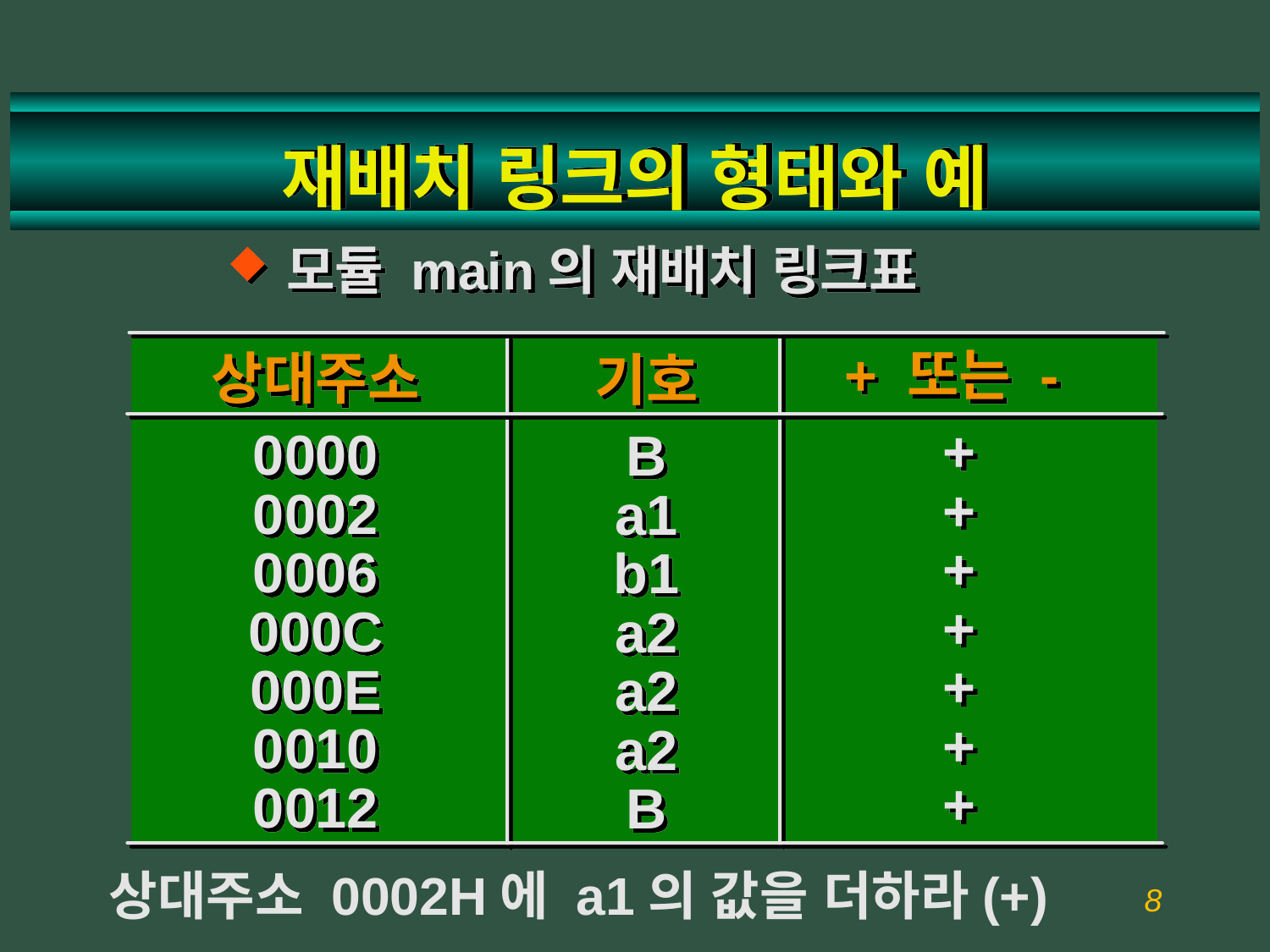

# 재배치 링크의 형태와 예
모듈 main의 재배치 링크표

+ 또는 -
+
+
+
+
+
+
+
상대주소
0000
0002
0006
000C
000E
0010
0012
기호
B
a1
b1
a2
a2
a2
B

상대주소 0002H에 a1의 값을 더하라(+)
8